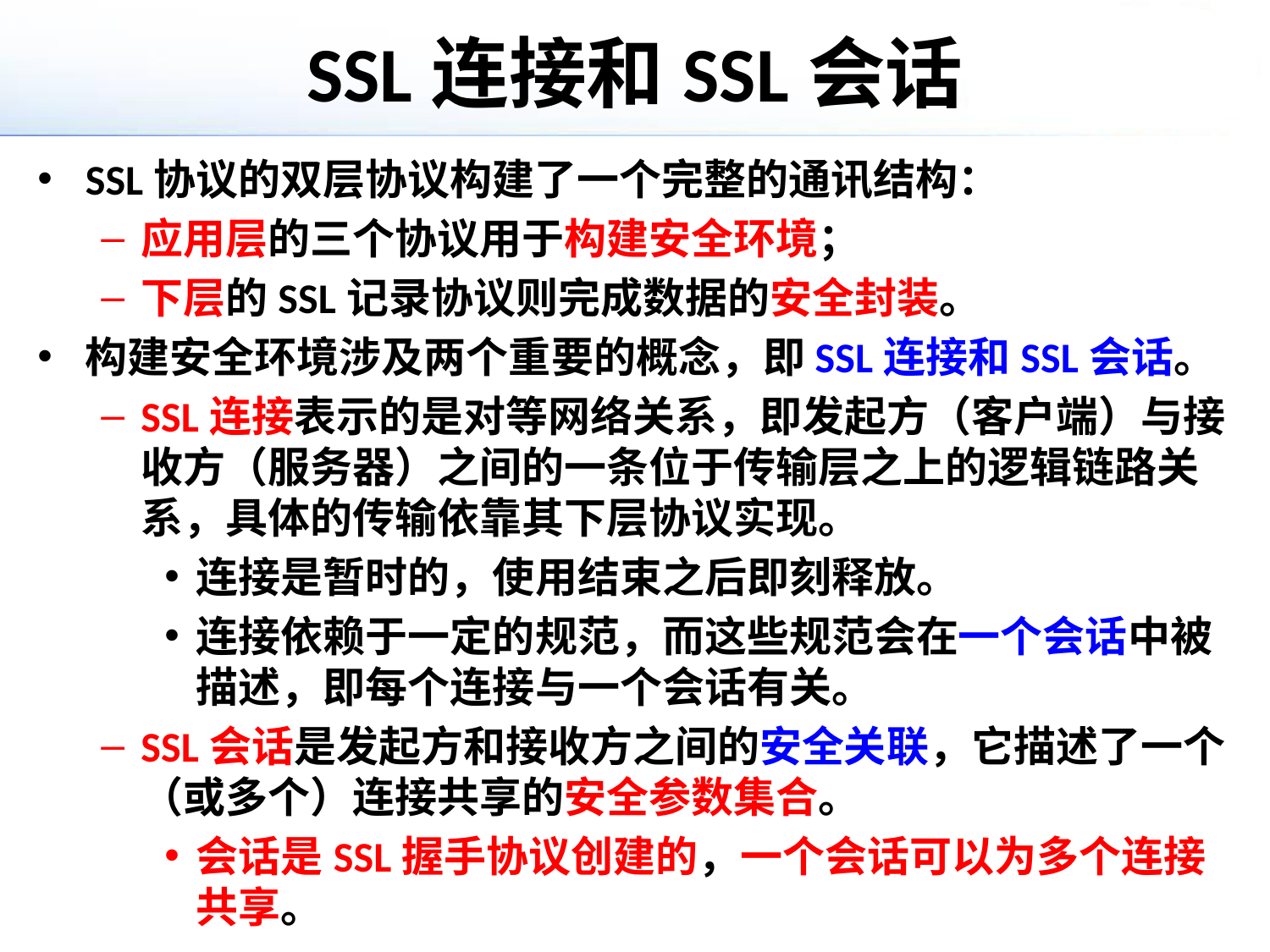

# SSL连接和SSL会话
SSL协议的双层协议构建了一个完整的通讯结构：
应用层的三个协议用于构建安全环境；
下层的SSL记录协议则完成数据的安全封装。
构建安全环境涉及两个重要的概念，即SSL连接和SSL会话。
SSL连接表示的是对等网络关系，即发起方（客户端）与接收方（服务器）之间的一条位于传输层之上的逻辑链路关系，具体的传输依靠其下层协议实现。
连接是暂时的，使用结束之后即刻释放。
连接依赖于一定的规范，而这些规范会在一个会话中被描述，即每个连接与一个会话有关。
SSL会话是发起方和接收方之间的安全关联，它描述了一个（或多个）连接共享的安全参数集合。
会话是SSL握手协议创建的，一个会话可以为多个连接共享。